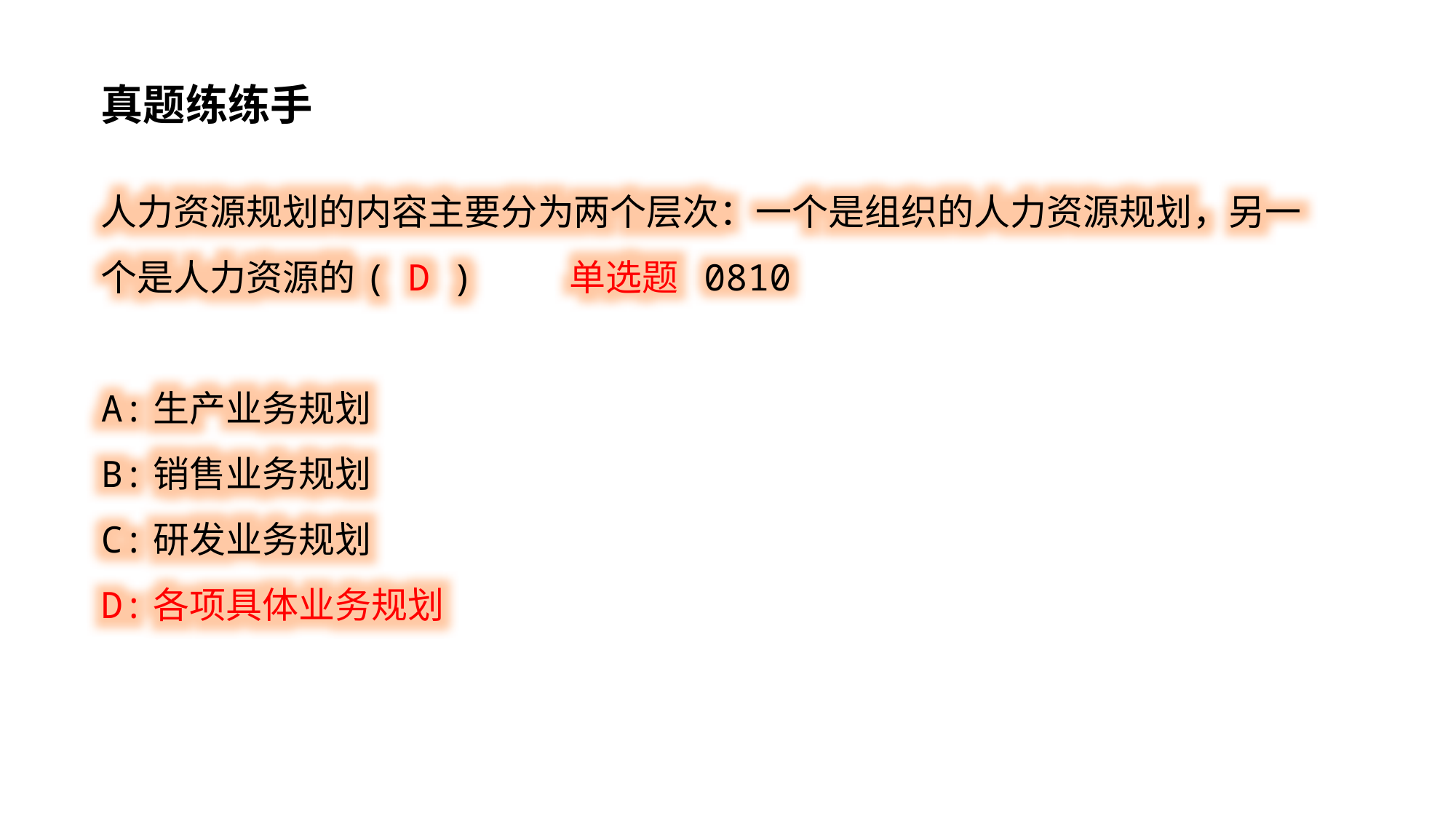

真题练练手
人力资源规划的内容主要分为两个层次：一个是组织的人力资源规划，另一个是人力资源的( D )    单选题  0810

A:生产业务规划
B:销售业务规划
C:研发业务规划
D:各项具体业务规划